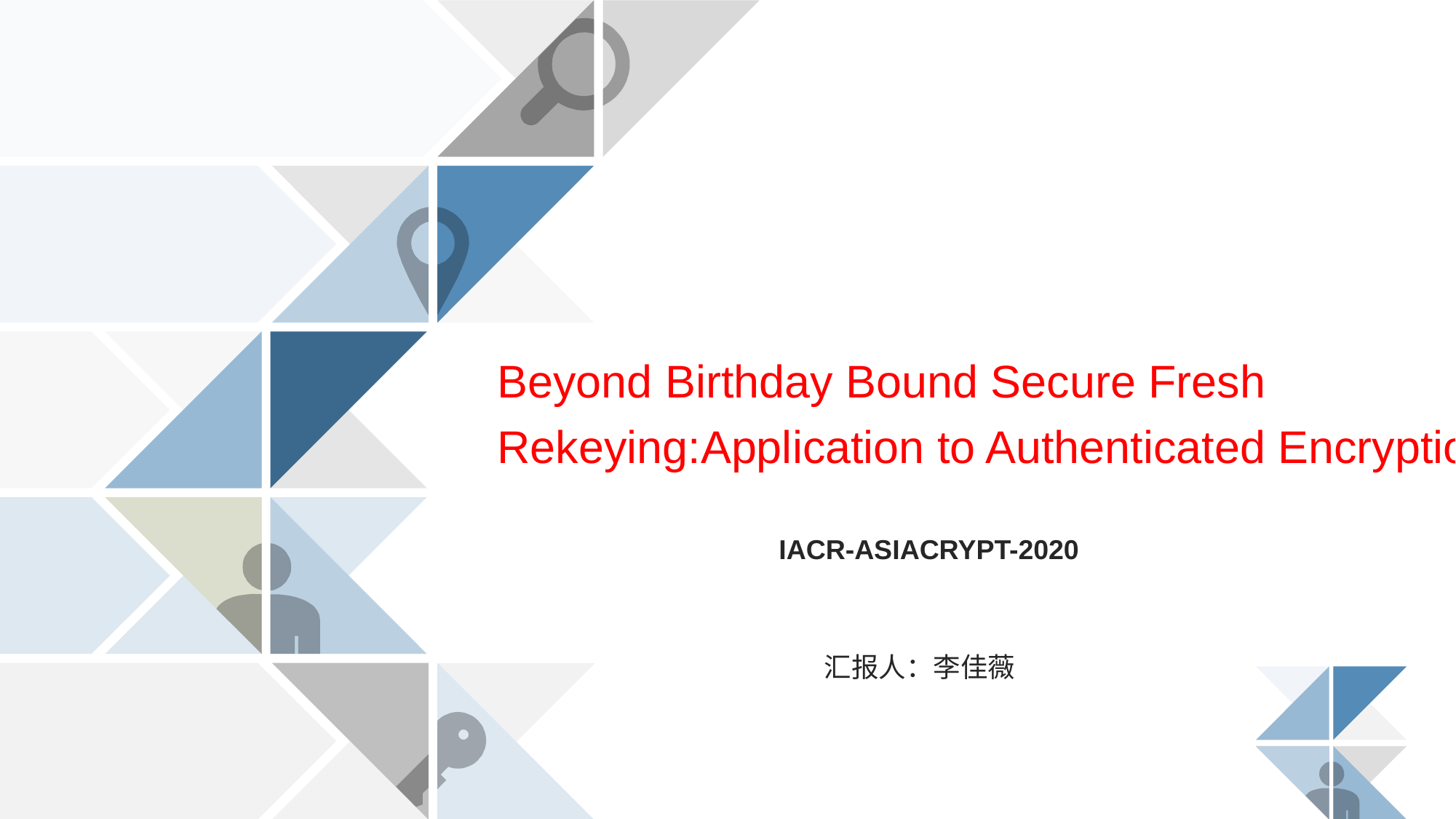

# Beyond Birthday Bound Secure Fresh Rekeying:Application to Authenticated Encryption
IACR-ASIACRYPT-2020
汇报人：李佳薇